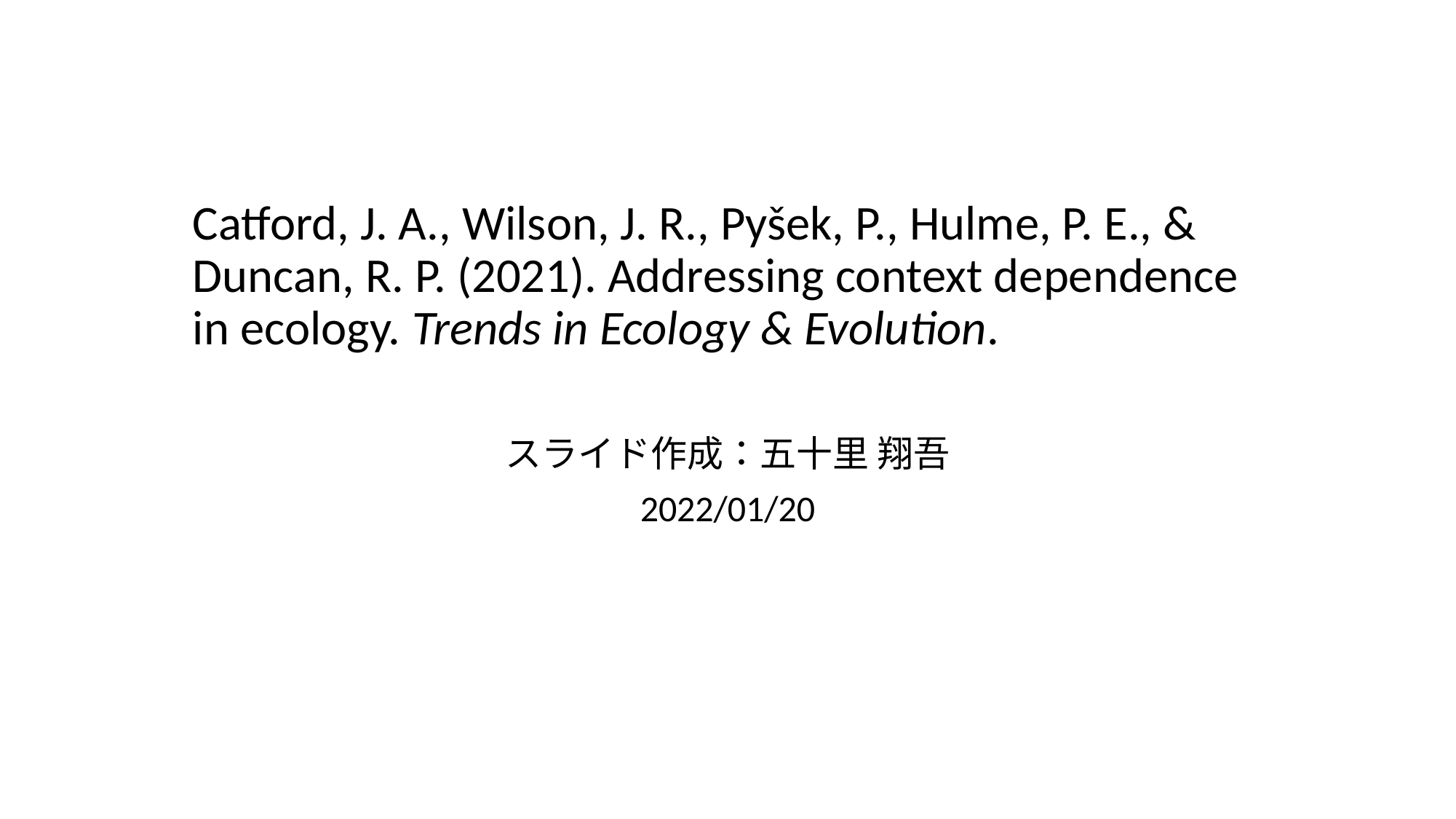

# Catford, J. A., Wilson, J. R., Pyšek, P., Hulme, P. E., & Duncan, R. P. (2021). Addressing context dependence in ecology. Trends in Ecology & Evolution.
スライド作成：五十里 翔吾
2022/01/20